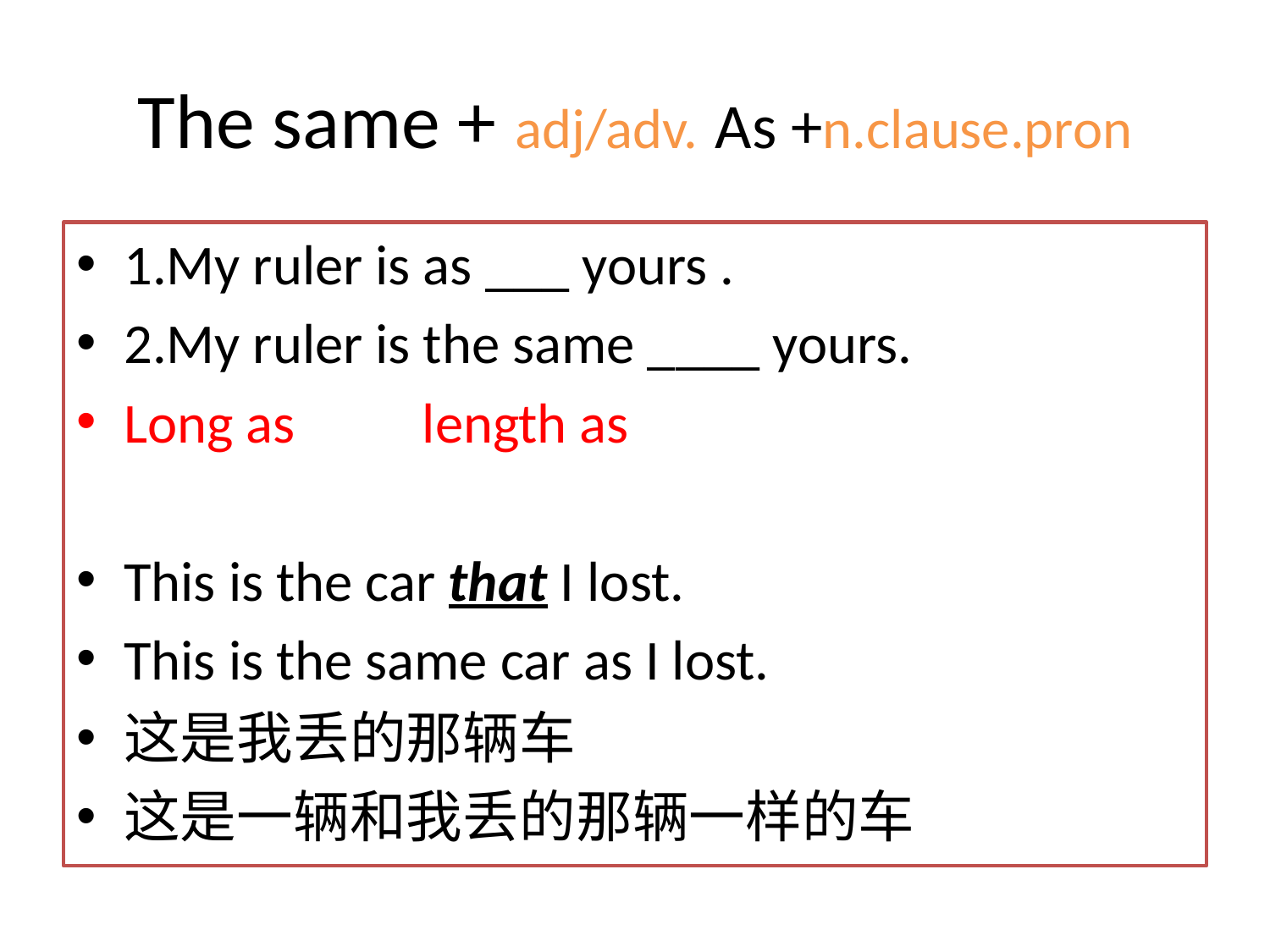

# The same + adj/adv. As +n.clause.pron
1.My ruler is as ___ yours .
2.My ruler is the same ____ yours.
Long as          length as

This is the car that I lost.
This is the same car as I lost.
这是我丢的那辆车
这是一辆和我丢的那辆一样的车